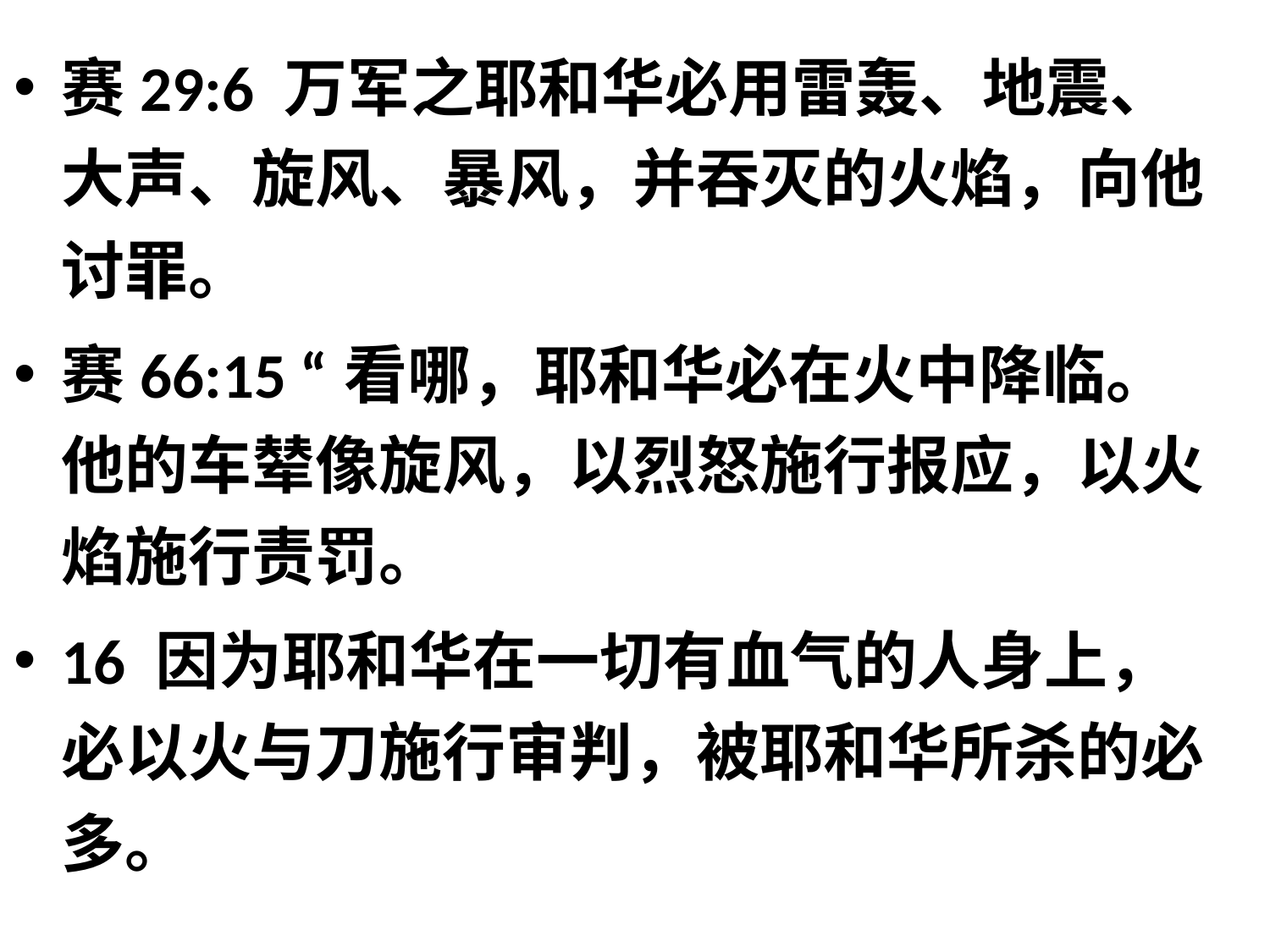

赛29:6 万军之耶和华必用雷轰、地震、大声、旋风、暴风，并吞灭的火焰，向他讨罪。
赛66:15 “看哪，耶和华必在火中降临。他的车辇像旋风，以烈怒施行报应，以火焰施行责罚。
16 因为耶和华在一切有血气的人身上，必以火与刀施行审判，被耶和华所杀的必多。